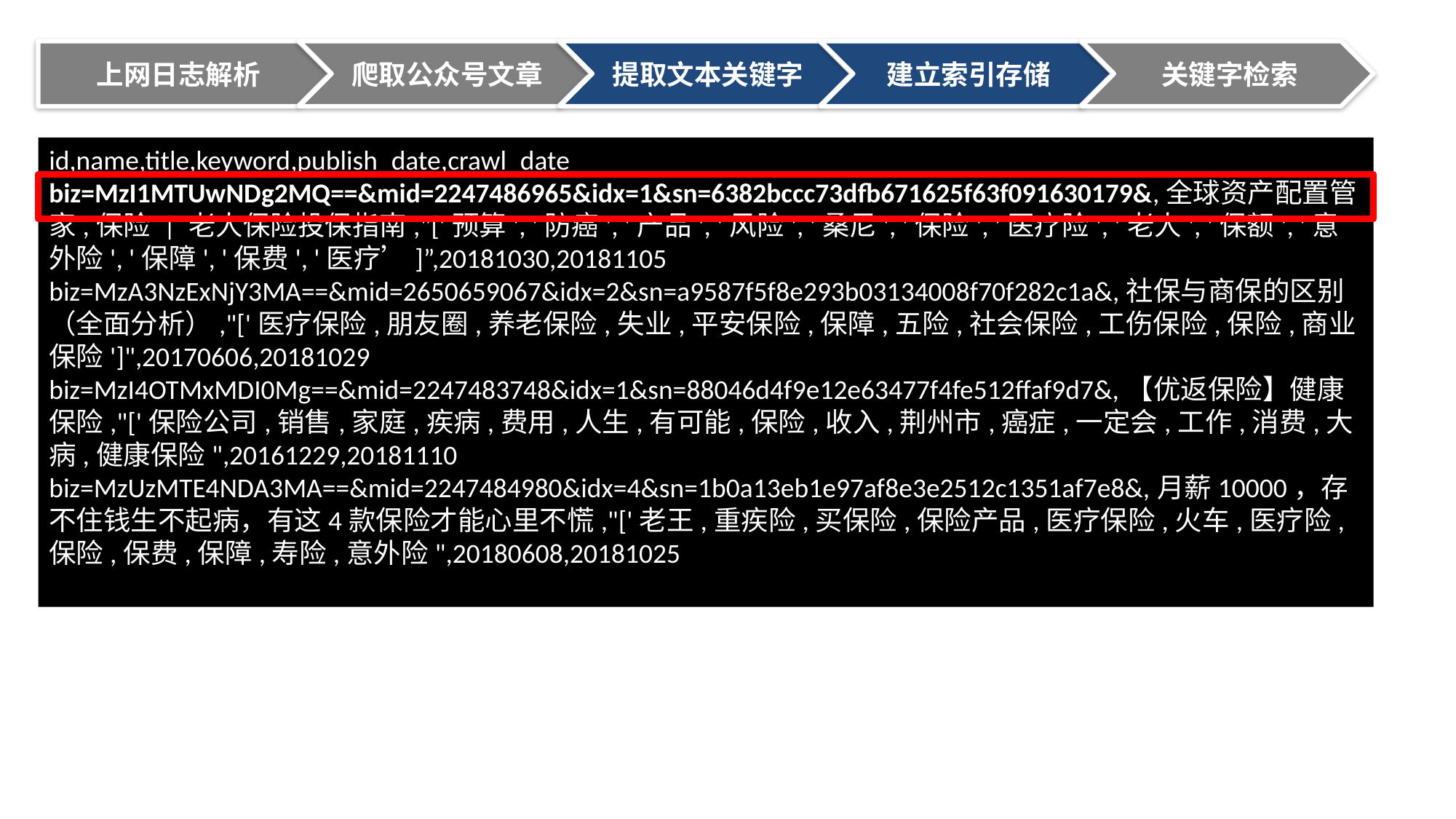

上网日志解析
爬取公众号文章
提取文本关键字
关键字检索
建立索引存储
id,name,title,keyword,publish_date,crawl_date
biz=MzI1MTUwNDg2MQ==&mid=2247486965&idx=1&sn=6382bccc73dfb671625f63f091630179&,全球资产配置管家,保险 | 老人保险投保指南,"['预算', '防癌', '产品', '风险', '桑尼', '保险', '医疗险', '老人', '保额', '意外险', '保障', '保费', '医疗’]”,20181030,20181105
biz=MzA3NzExNjY3MA==&mid=2650659067&idx=2&sn=a9587f5f8e293b03134008f70f282c1a&,社保与商保的区别（全面分析）,"['医疗保险,朋友圈,养老保险,失业,平安保险,保障,五险,社会保险,工伤保险,保险,商业保险']",20170606,20181029
biz=MzI4OTMxMDI0Mg==&mid=2247483748&idx=1&sn=88046d4f9e12e63477f4fe512ffaf9d7&,【优返保险】健康保险,"['保险公司,销售,家庭,疾病,费用,人生,有可能,保险,收入,荆州市,癌症,一定会,工作,消费,大病,健康保险",20161229,20181110
biz=MzUzMTE4NDA3MA==&mid=2247484980&idx=4&sn=1b0a13eb1e97af8e3e2512c1351af7e8&,月薪10000，存不住钱生不起病，有这4款保险才能心里不慌,"['老王,重疾险,买保险,保险产品,医疗保险,火车,医疗险,保险,保费,保障,寿险,意外险",20180608,20181025